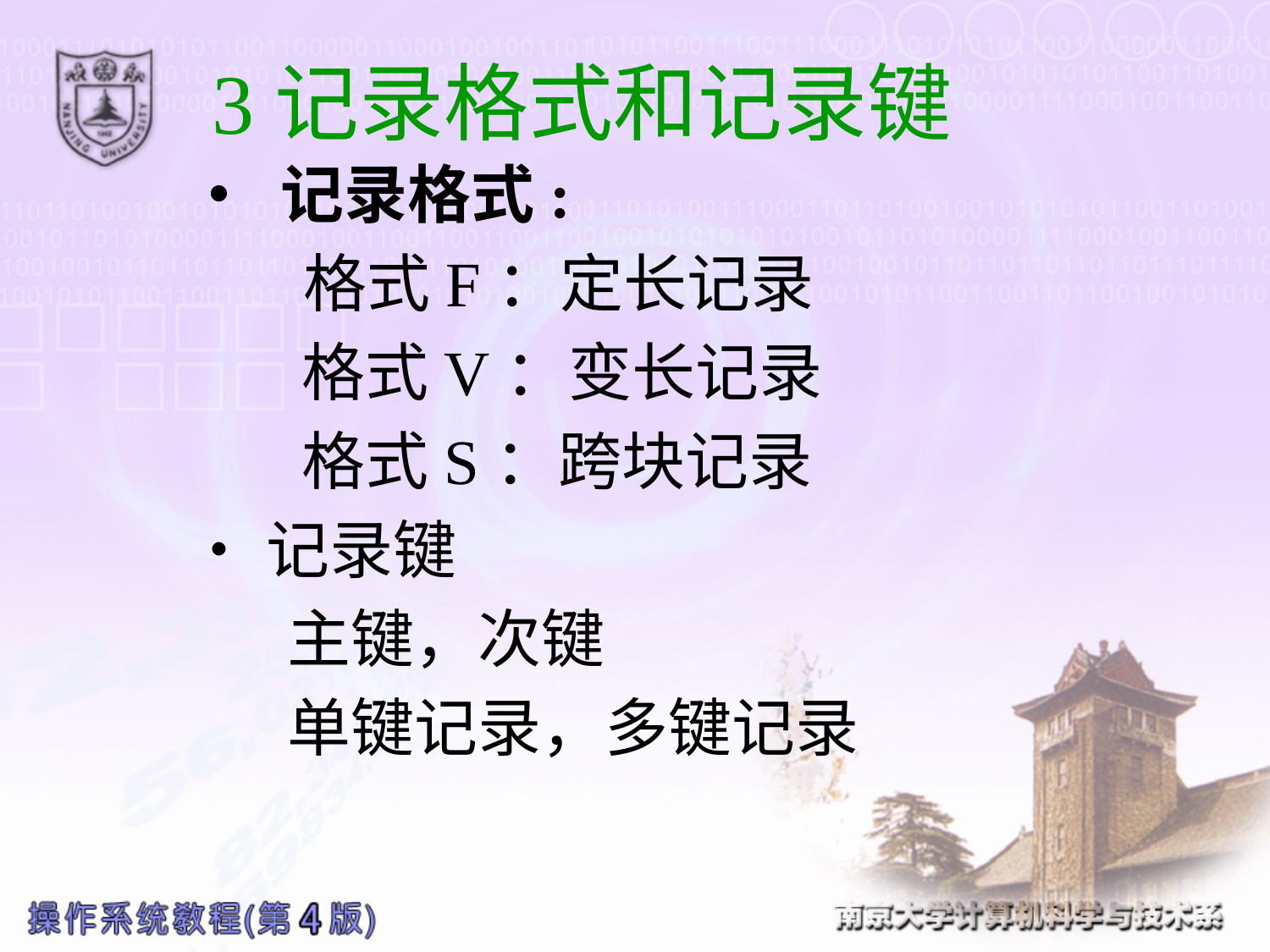

# 3记录格式和记录键
• 记录格式:
       格式F：定长记录
       格式V：变长记录
       格式S：跨块记录
•记录键
      主键，次键
      单键记录，多键记录